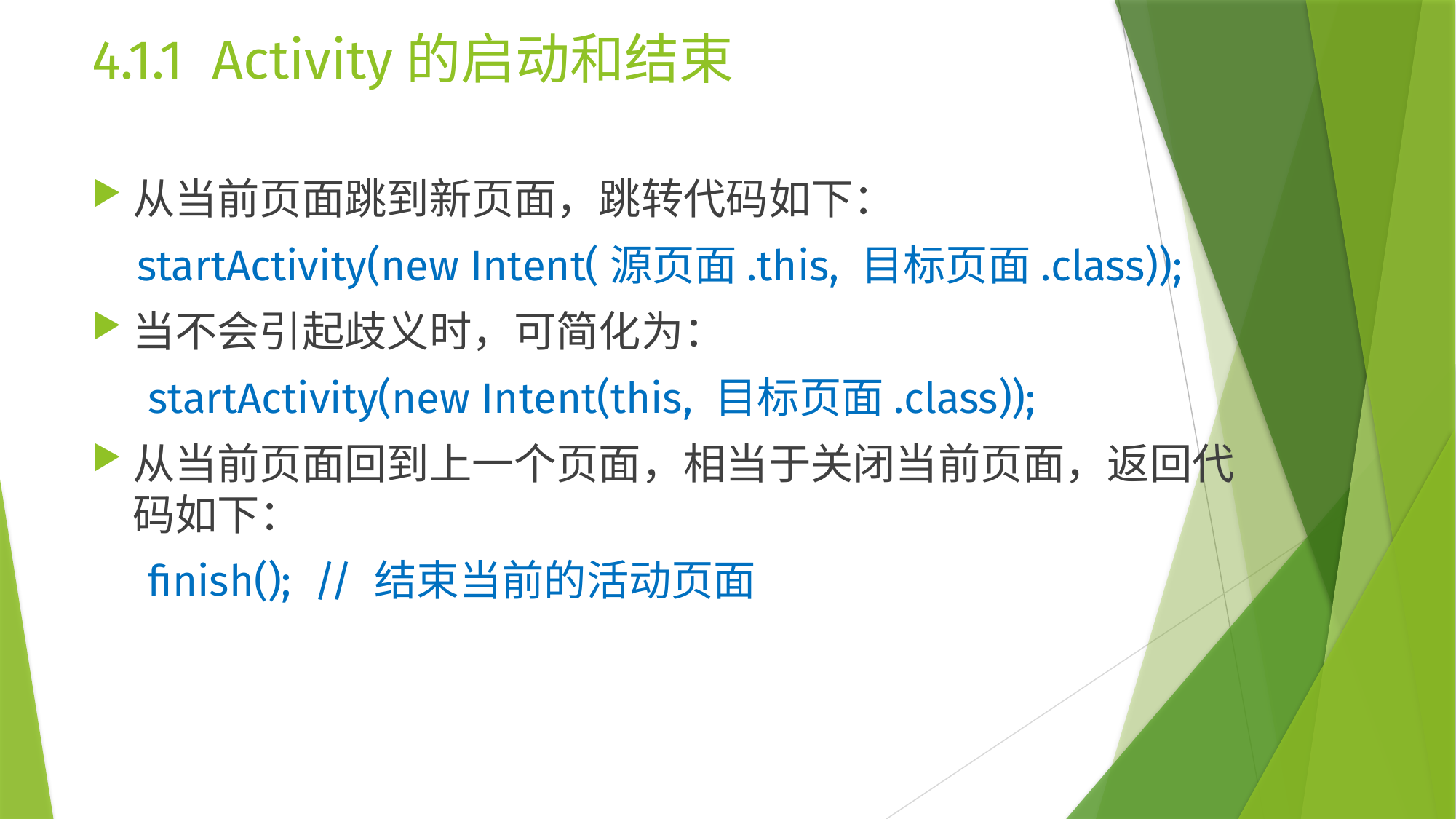

# 4.1.1  Activity的启动和结束
从当前页面跳到新页面，跳转代码如下：
    startActivity(new Intent(源页面.this, 目标页面.class));
当不会引起歧义时，可简化为：
     startActivity(new Intent(this, 目标页面.class));
从当前页面回到上一个页面，相当于关闭当前页面，返回代码如下：
     finish();  // 结束当前的活动页面